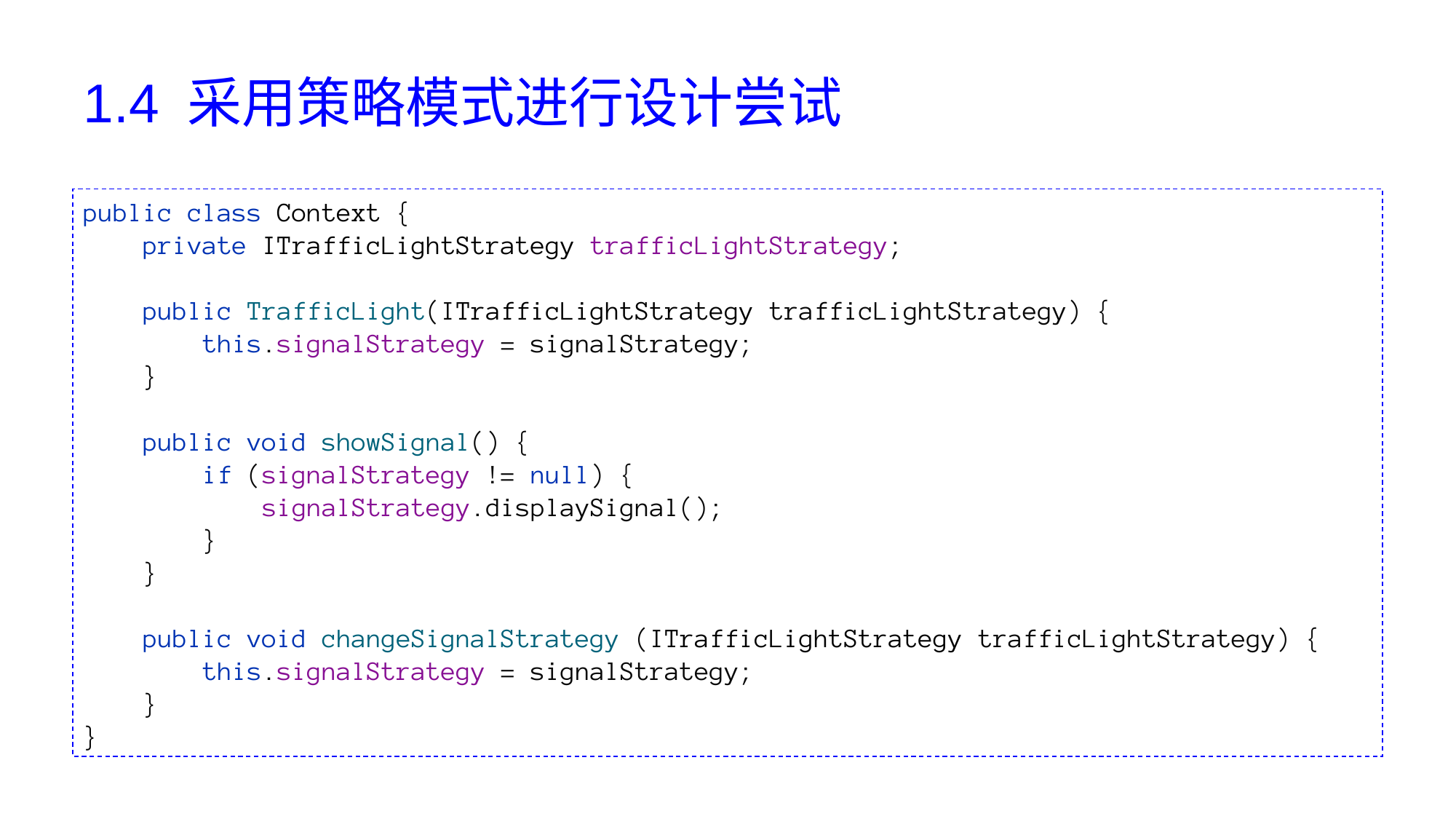

# 1.4 采用策略模式进行设计尝试
public class Context {
    private ITrafficLightStrategy trafficLightStrategy;
    public TrafficLight(ITrafficLightStrategy trafficLightStrategy) {
        this.signalStrategy = signalStrategy;
    }
    public void showSignal() {
        if (signalStrategy != null) {
            signalStrategy.displaySignal();
        }
    }
    public void changeSignalStrategy (ITrafficLightStrategy trafficLightStrategy) {
        this.signalStrategy = signalStrategy;
    }
}
14